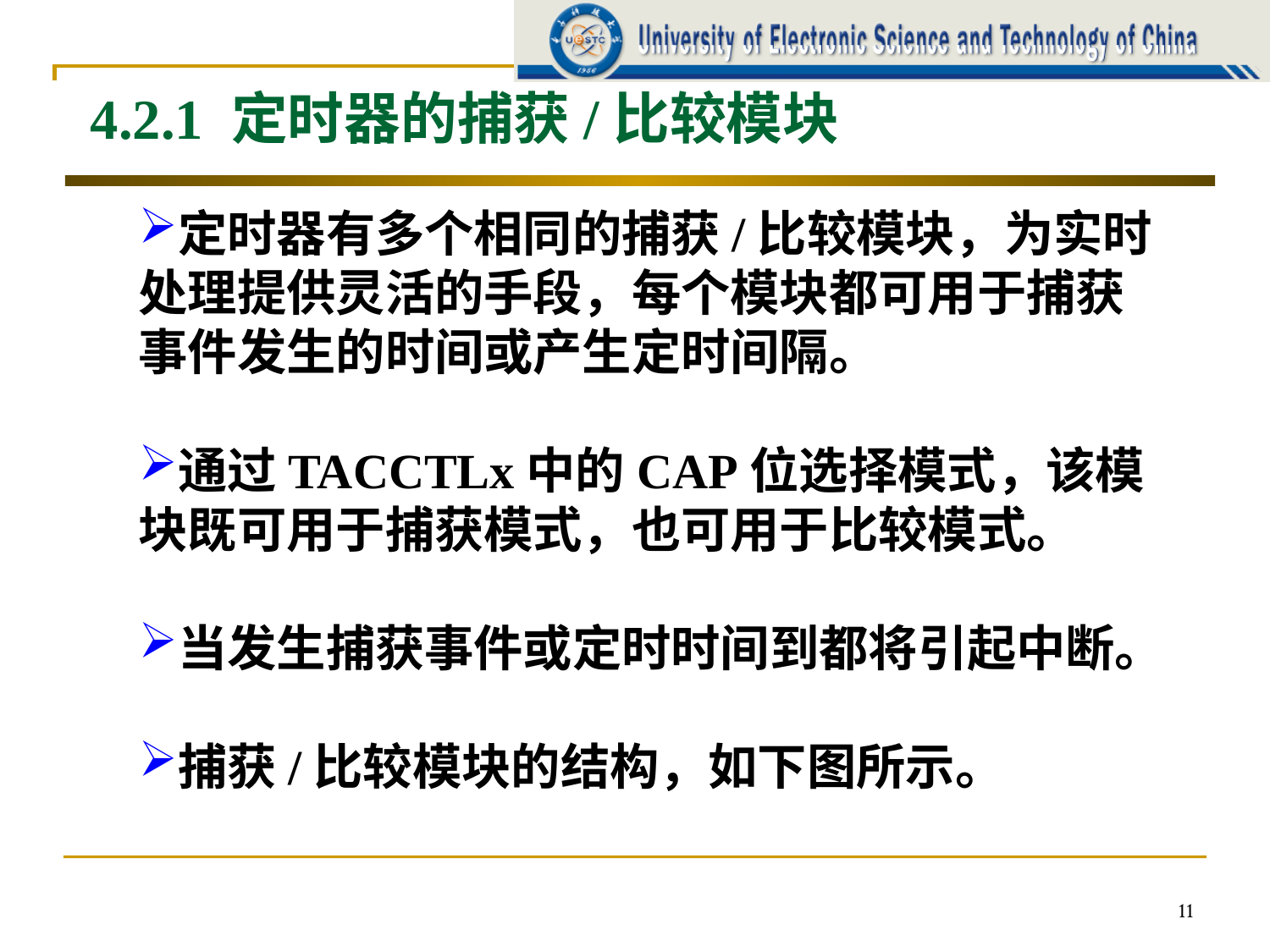

4.2.1 定时器的捕获/比较模块

定时器有多个相同的捕获/比较模块，为实时处理提供灵活的手段，每个模块都可用于捕获事件发生的时间或产生定时间隔。

通过TACCTLx中的CAP位选择模式，该模块既可用于捕获模式，也可用于比较模式。

当发生捕获事件或定时时间到都将引起中断。

捕获/比较模块的结构，如下图所示。

11